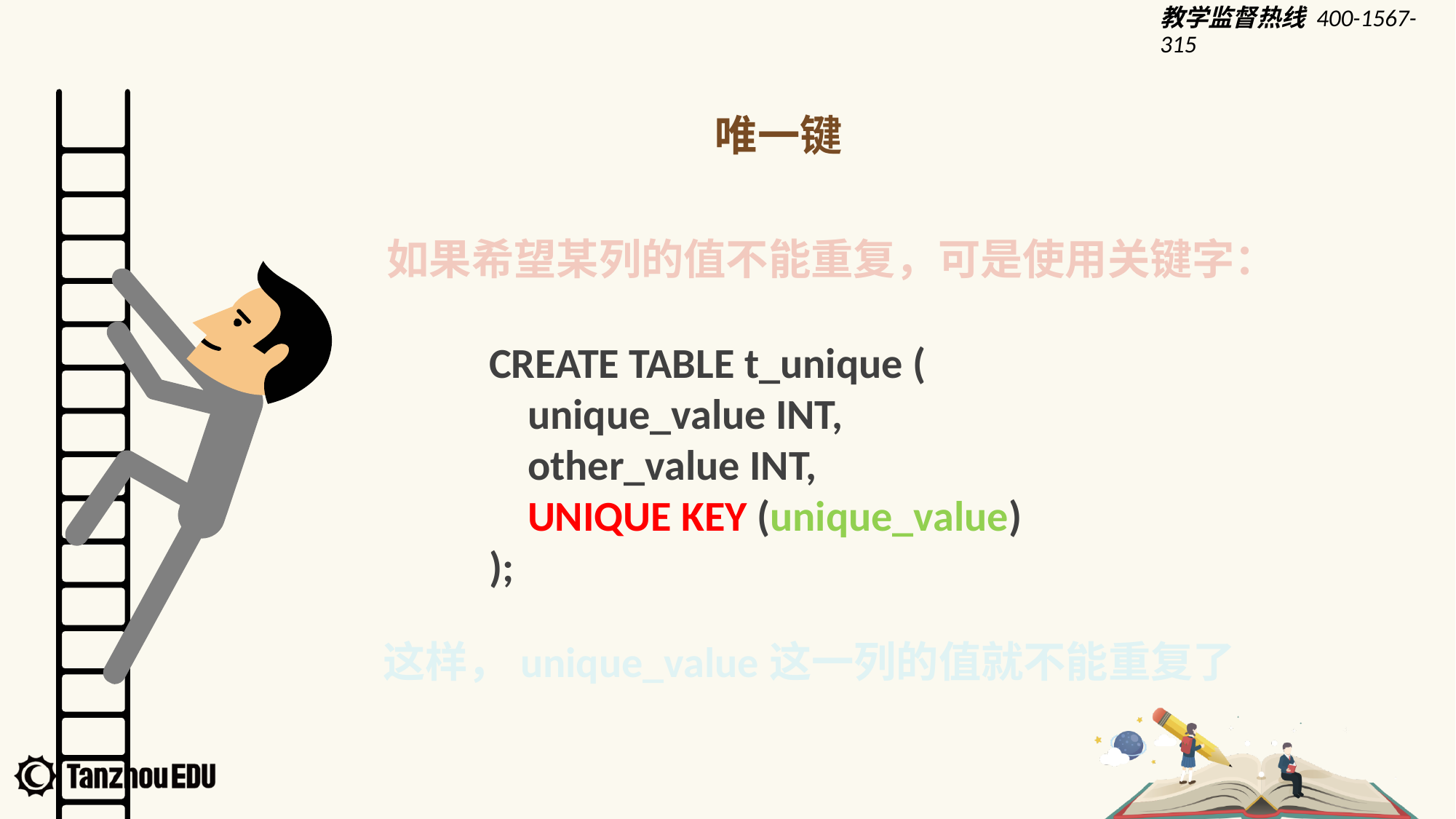

唯一键
如果希望某列的值不能重复，可是使用关键字：
CREATE TABLE t_unique (
    unique_value INT,
    other_value INT,
    UNIQUE KEY (unique_value)
);
这样，unique_value这一列的值就不能重复了